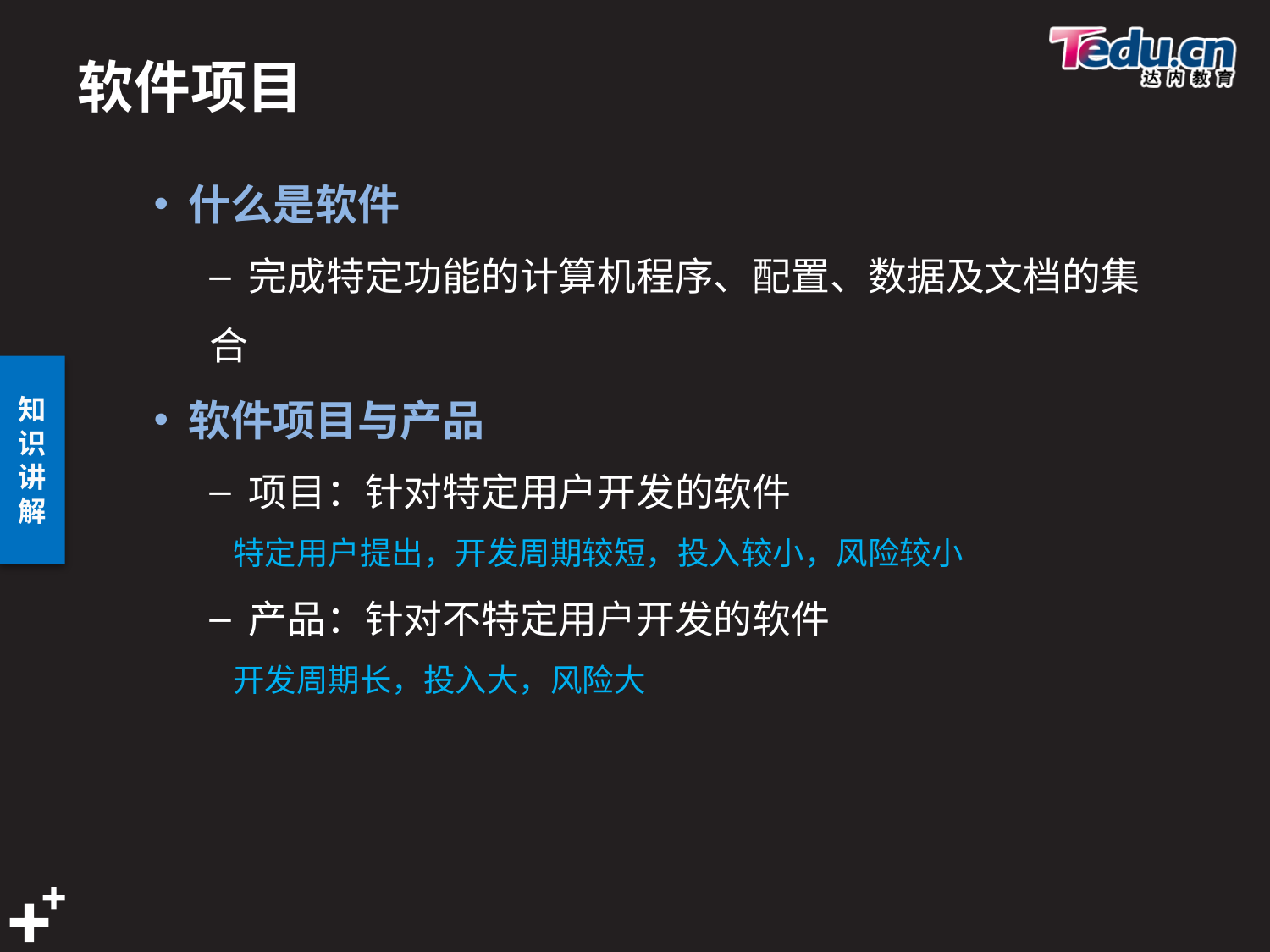

# 软件项目
 什么是软件
 完成特定功能的计算机程序、配置、数据及文档的集合
 软件项目与产品
 项目：针对特定用户开发的软件
特定用户提出，开发周期较短，投入较小，风险较小
 产品：针对不特定用户开发的软件
开发周期长，投入大，风险大